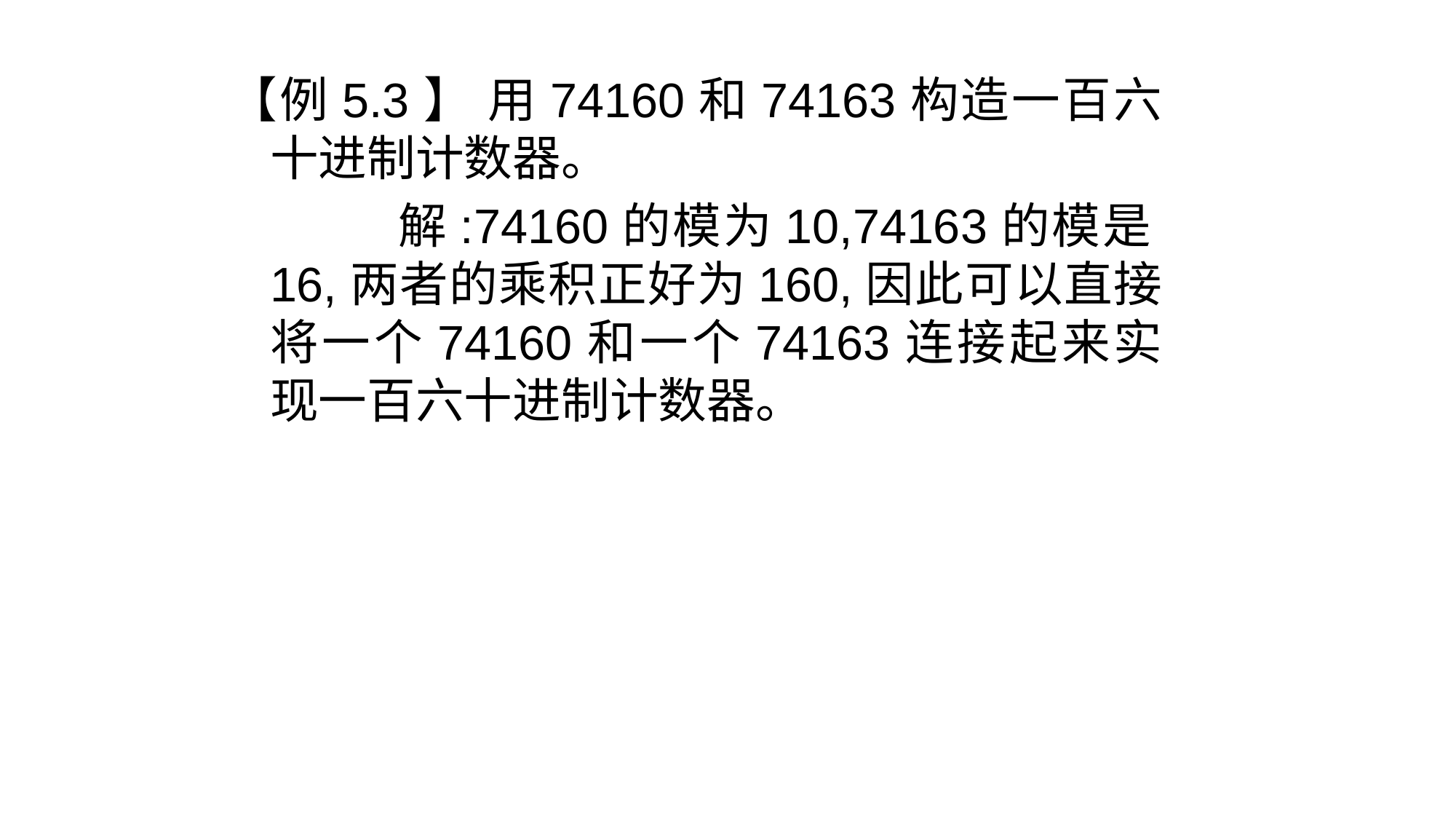

【例5.3】 用74160和74163构造一百六十进制计数器。
            解:74160的模为10,74163的模是16,两者的乘积正好为160,因此可以直接将一个74160和一个74163连接起来实现一百六十进制计数器。